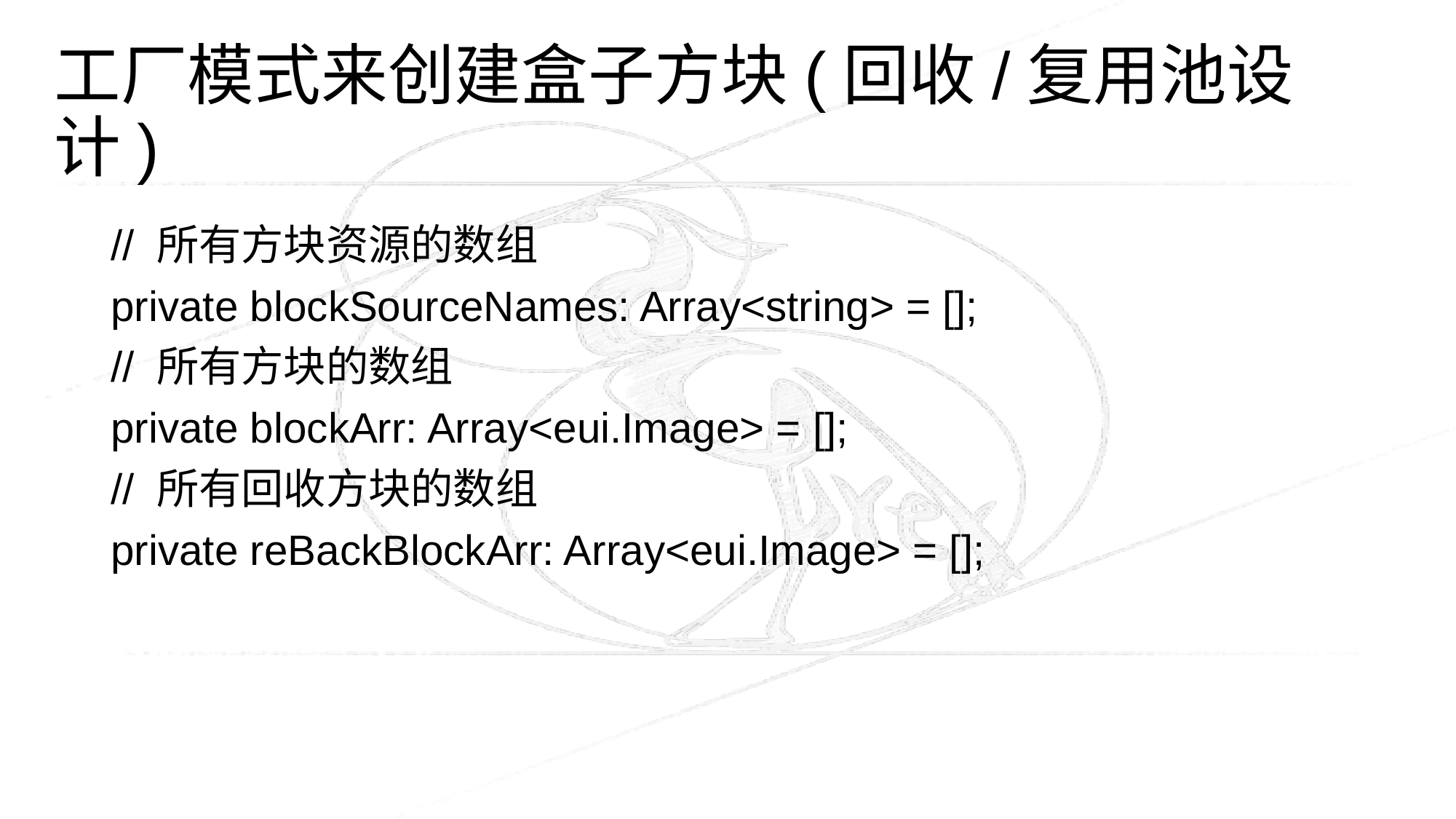

# 工厂模式来创建盒子方块(回收/复用池设计)
// 所有方块资源的数组
private blockSourceNames: Array<string> = [];
// 所有方块的数组
private blockArr: Array<eui.Image> = [];
// 所有回收方块的数组
private reBackBlockArr: Array<eui.Image> = [];